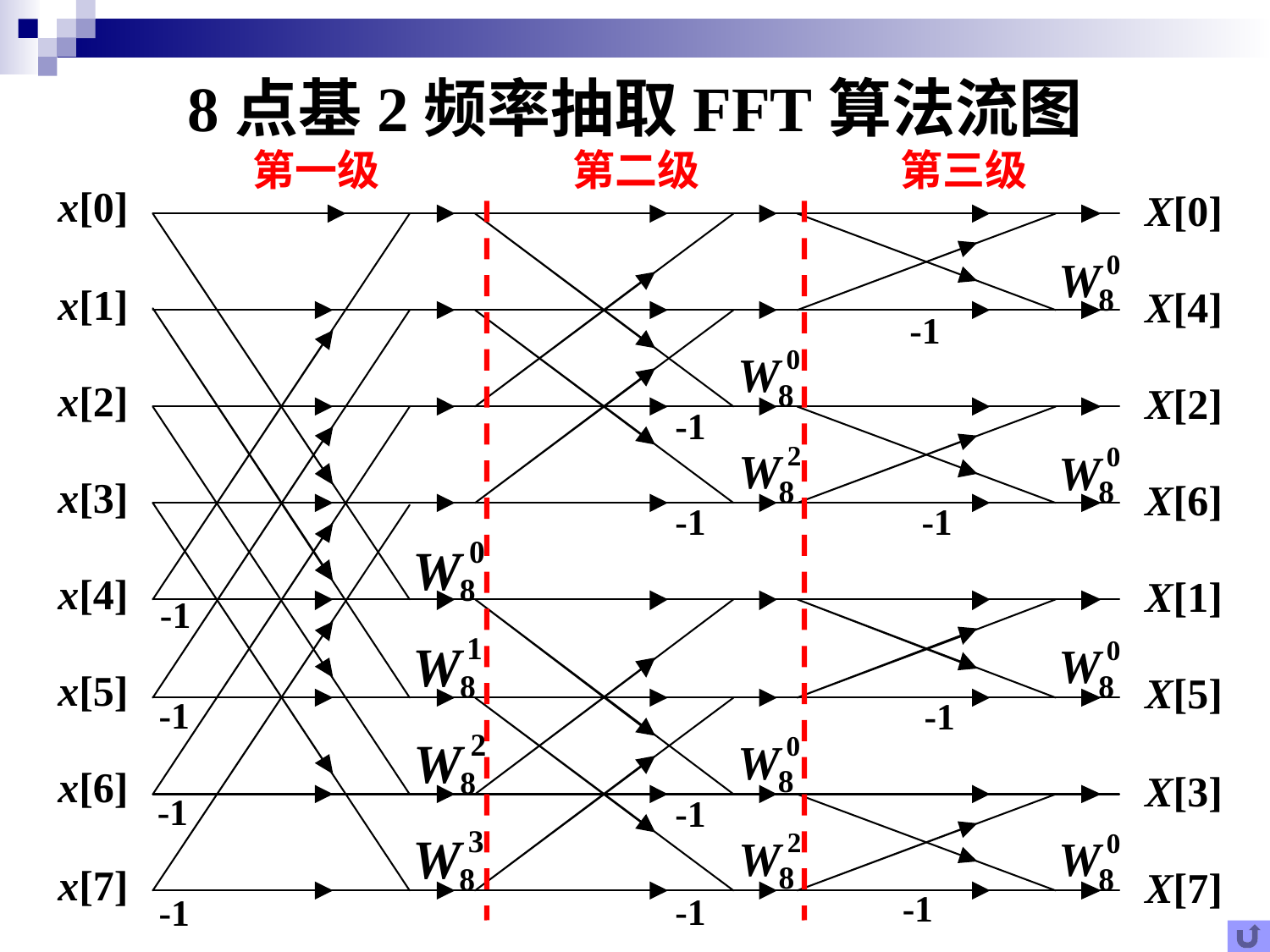

8点基2频率抽取FFT算法流图
第一级
第二级
第三级
x[0]
X[0]

0
W

x[1]
8
X[4]

-1

0
W

x[2]
8
X[2]

-1

2
0
W
W

x[3]
8
8
X[6]

-1
-1

0
W

x[4]
8
X[1]

-1

1
W
0
W

x[5]
8
8
X[5]

-1
-1

2
W
0
W

x[6]
8
8
X[3]

-1
-1

3

W
2
0
W
W

8
x[7]
8
8
X[7]

-1
-1
-1